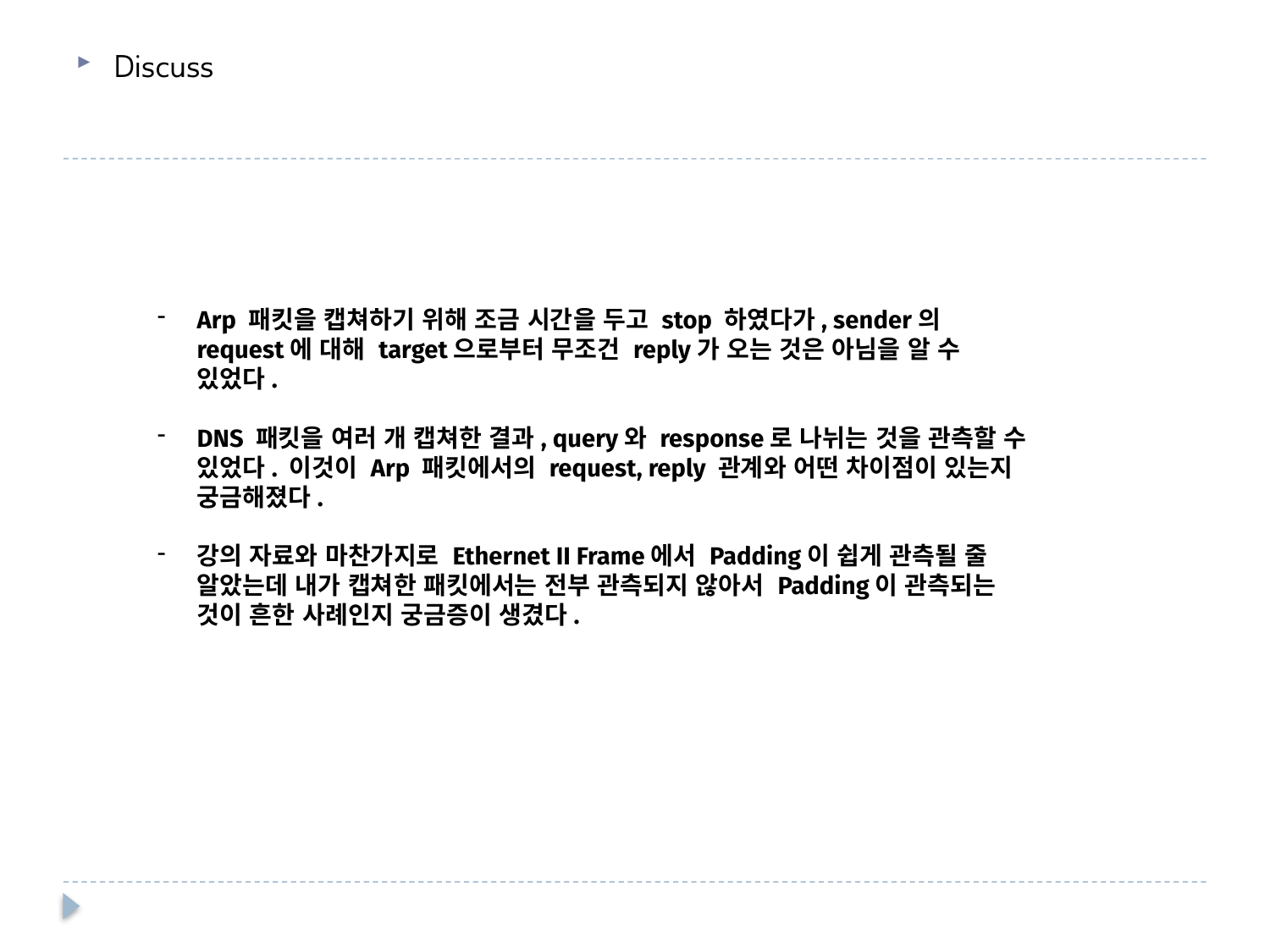

Discuss
Arp 패킷을 캡쳐하기 위해 조금 시간을 두고 stop 하였다가, sender의 request에 대해 target으로부터 무조건 reply가 오는 것은 아님을 알 수 있었다.

DNS 패킷을 여러 개 캡쳐한 결과, query와 response로 나뉘는 것을 관측할 수 있었다. 이것이 Arp 패킷에서의 request, reply 관계와 어떤 차이점이 있는지 궁금해졌다.

강의 자료와 마찬가지로 Ethernet II Frame에서 Padding이 쉽게 관측될 줄 알았는데 내가 캡쳐한 패킷에서는 전부 관측되지 않아서 Padding이 관측되는 것이 흔한 사례인지 궁금증이 생겼다.